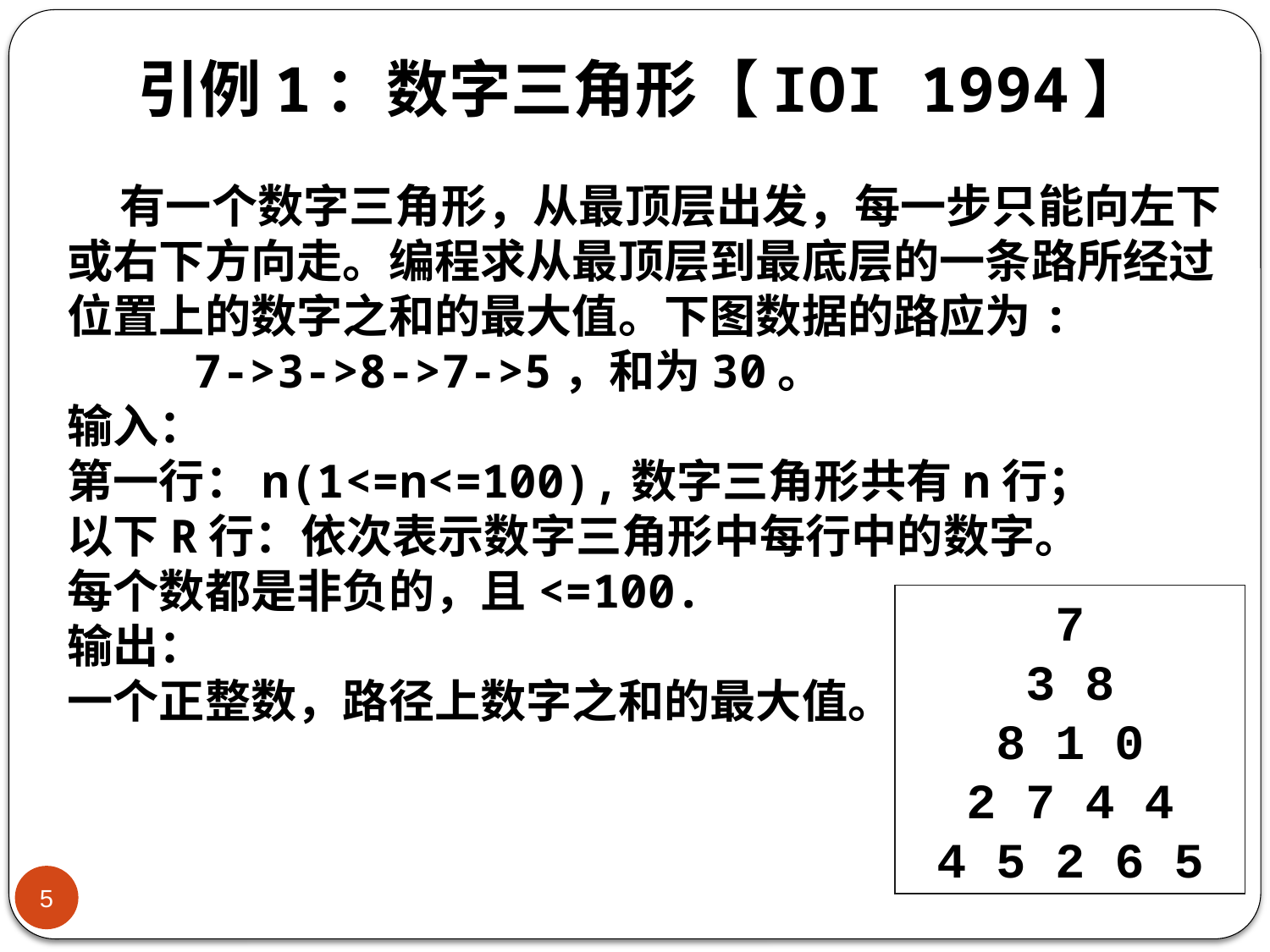

# 引例1：数字三角形【IOI 1994】
    有一个数字三角形，从最顶层出发，每一步只能向左下或右下方向走。编程求从最顶层到最底层的一条路所经过位置上的数字之和的最大值。下图数据的路应为:
	7->3->8->7->5，和为30。
输入：
第一行：n(1<=n<=100),数字三角形共有n行；
以下R行：依次表示数字三角形中每行中的数字。
每个数都是非负的，且<=100.
输出：
一个正整数，路径上数字之和的最大值。
7
3 8
8 1 0
2 7 4 4
4 5 2 6 5
5